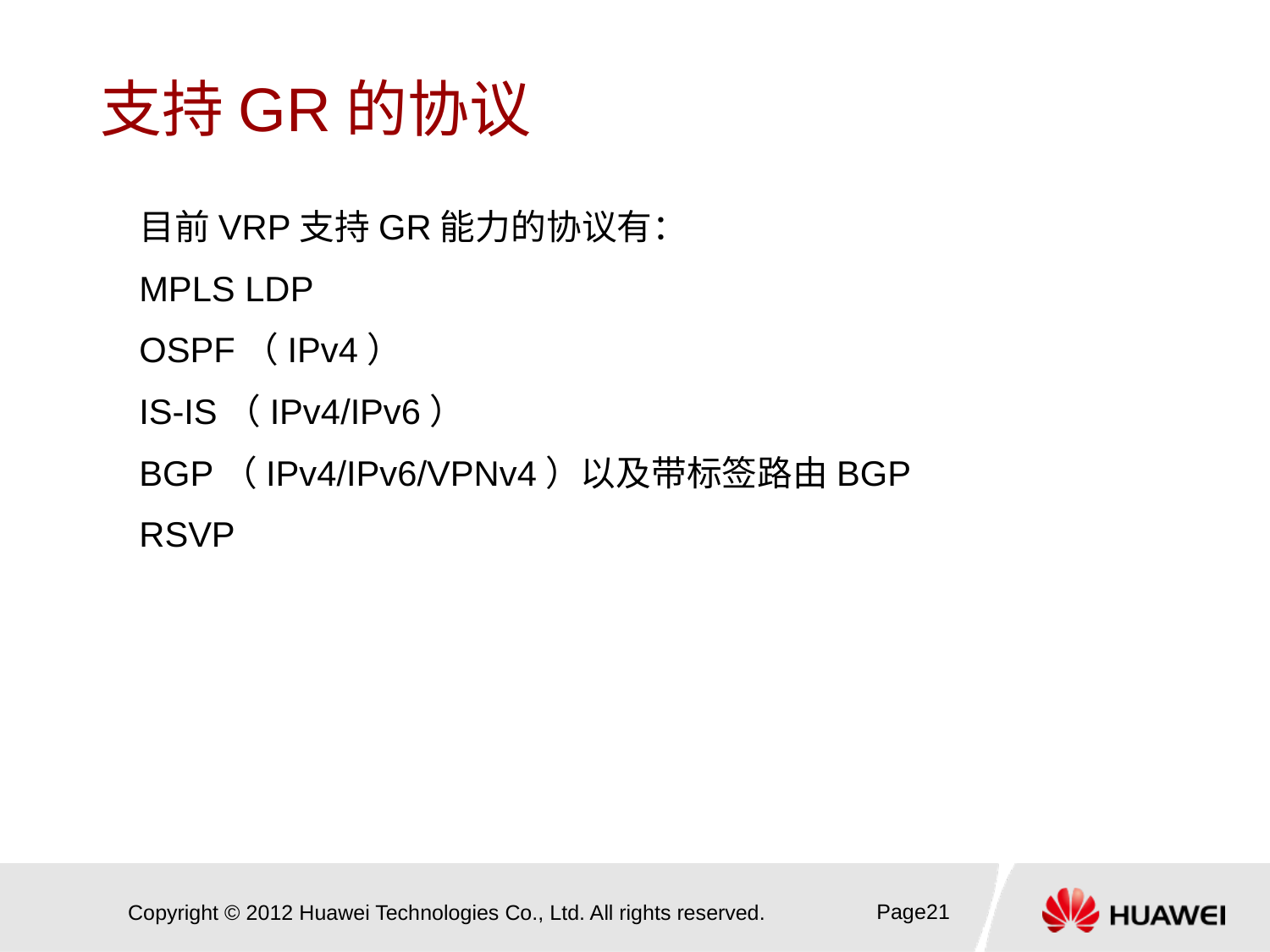

# 支持GR的协议
目前VRP支持GR能力的协议有：
MPLS LDP
OSPF（IPv4）
IS-IS（IPv4/IPv6）
BGP（IPv4/IPv6/VPNv4）以及带标签路由BGP
RSVP

Page21